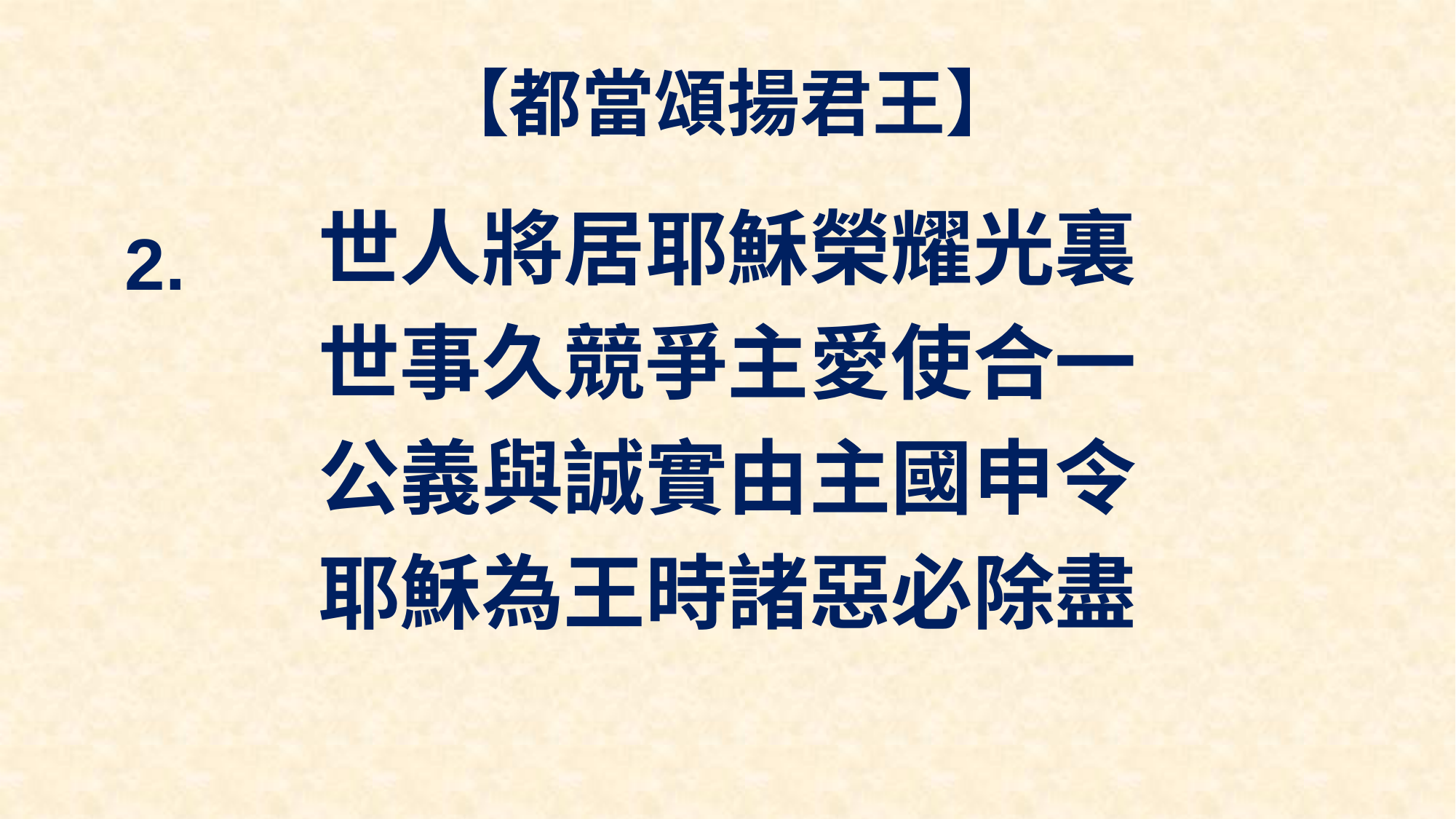

# 【都當頌揚君王】
世人將居耶穌榮耀光裏
世事久競爭主愛使合一
公義與誠實由主國申令
耶穌為王時諸惡必除盡
2.